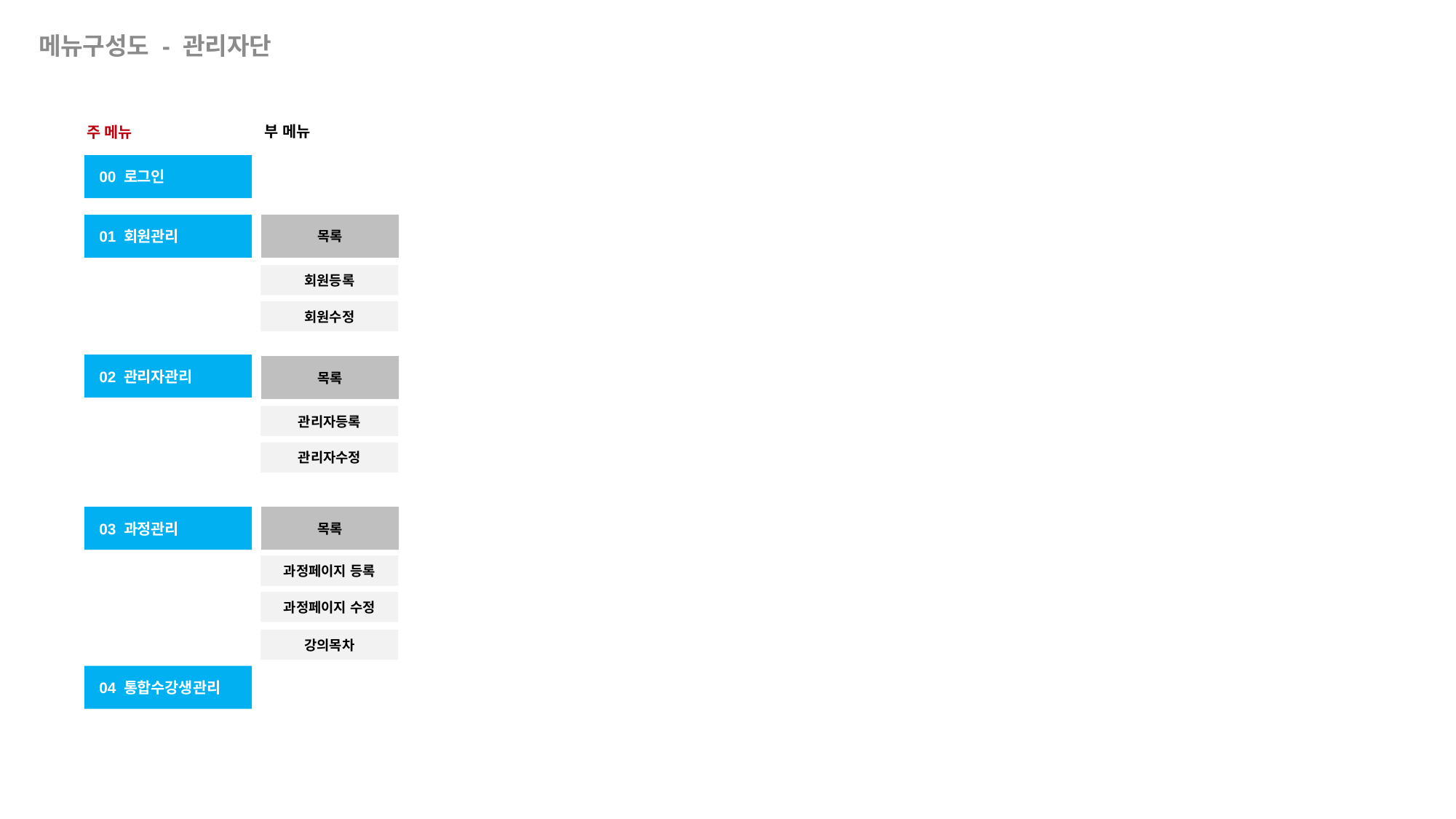

메뉴구성도 - 관리자단
부 메뉴
주 메뉴
 00 로그인
 01 회원관리
목록
회원등록
회원수정
 02 관리자관리
목록
관리자등록
관리자수정
 03 과정관리
목록
과정페이지 등록
과정페이지 수정
강의목차
 04 통합수강생관리